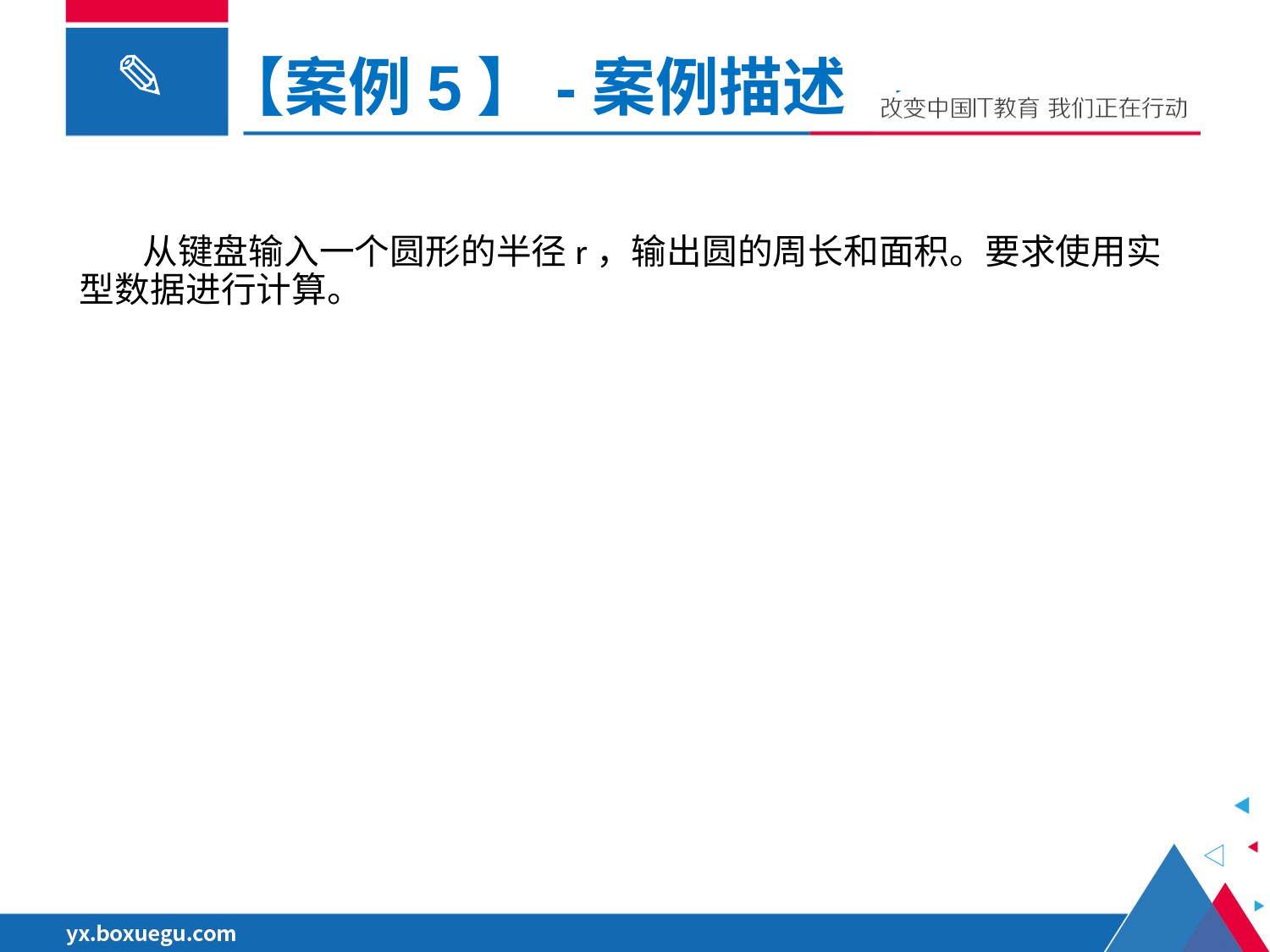

【案例5】-案例描述
       从键盘输入一个圆形的半径r，输出圆的周长和面积。要求使用实型数据进行计算。